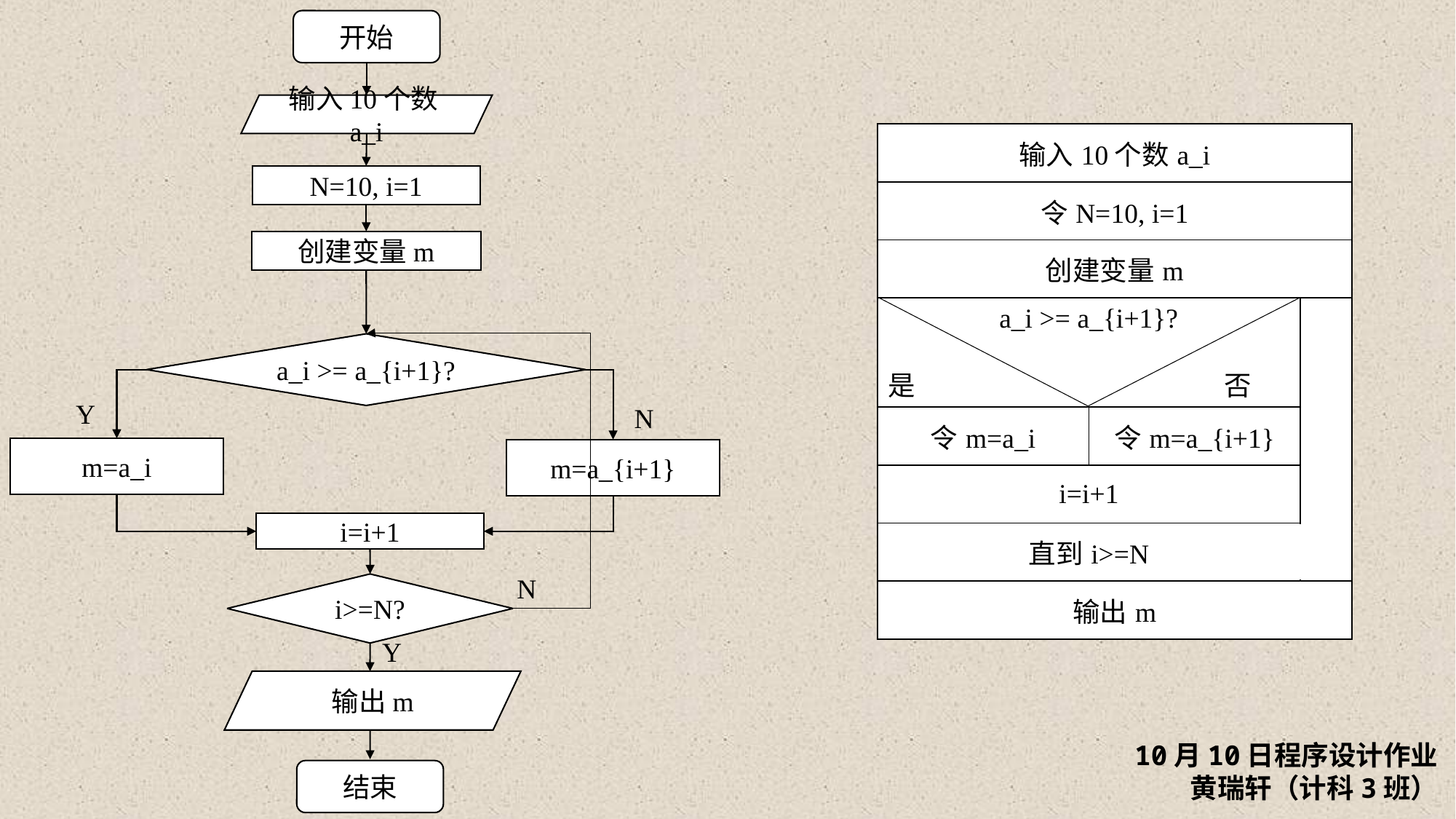

开始
输入10个数a_i
| 输入10个数a\_i |  |  |
| --- | --- | --- |
| 令N=10, i=1 |  |  |
| 创建变量m |  |  |
| a\_i >= a\_{i+1}? 是 否 |  |  |
| 令m=a\_i | 令m=a\_{i+1} |  |
| i=i+1 |  |  |
| 直到i>=N |  |  |
| 输出m |  |  |
N=10, i=1
创建变量m
a_i >= a_{i+1}?
Y
N
m=a_i
m=a_{i+1}
i=i+1

N
i>=N?
Y
输出m
输出m
10月10日程序设计作业
黄瑞轩（计科3班）
结束